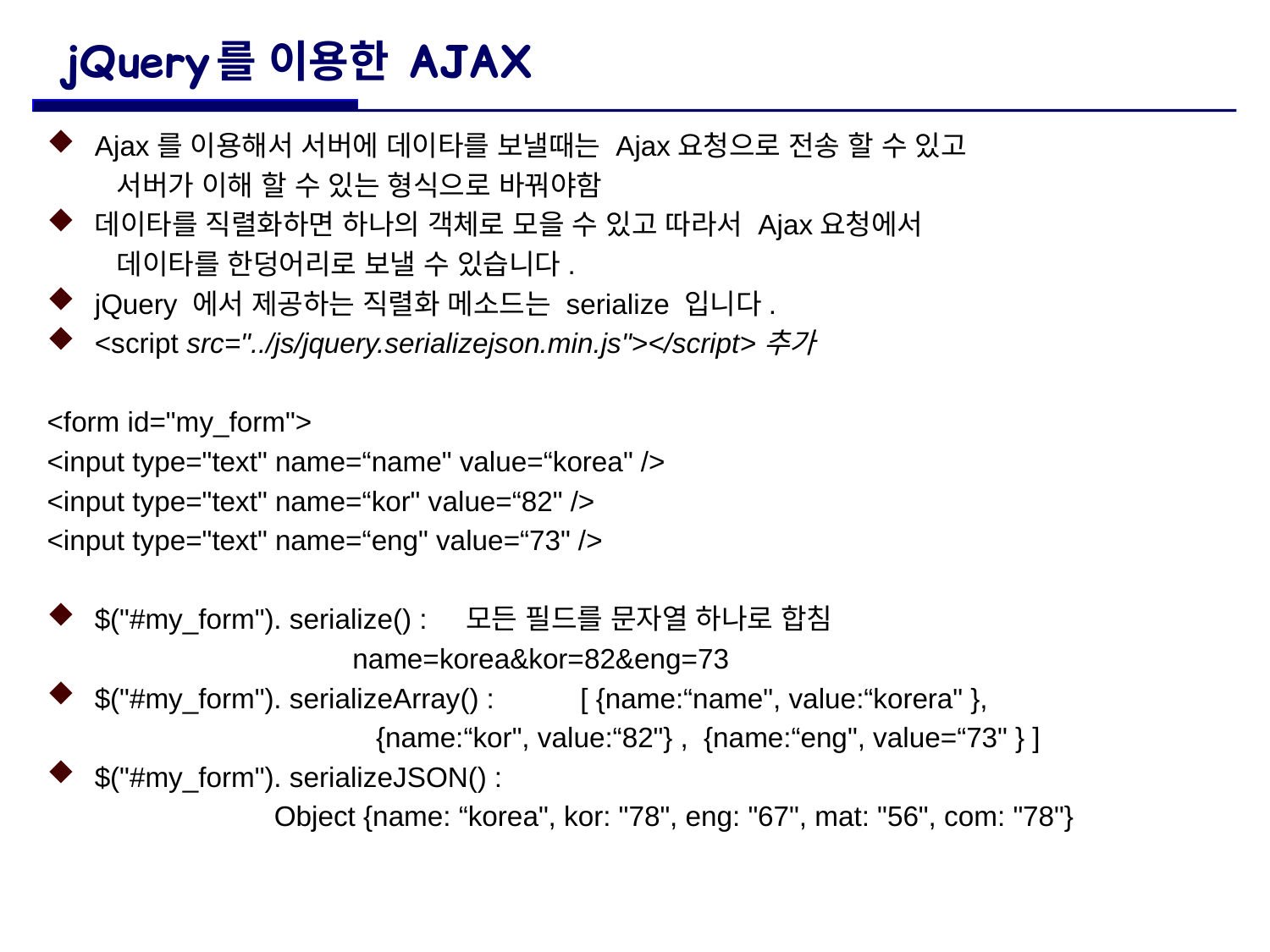

# jQuery를 이용한 AJAX
Ajax를 이용해서 서버에 데이타를 보낼때는 Ajax요청으로 전송 할 수 있고
        서버가 이해 할 수 있는 형식으로 바꿔야함
데이타를 직렬화하면 하나의 객체로 모을 수 있고 따라서 Ajax요청에서
        데이타를 한덩어리로 보낼 수 있습니다.
jQuery 에서 제공하는 직렬화 메소드는 serialize 입니다.
<script src="../js/jquery.serializejson.min.js"></script>추가

<form id="my_form">
<input type="text" name=“name" value=“korea" />
<input type="text" name=“kor" value=“82" />
<input type="text" name=“eng" value=“73" />

$("#my_form"). serialize() :    모든 필드를 문자열 하나로 합침
                                       name=korea&kor=82&eng=73
$("#my_form"). serializeArray() :           [ {name:“name", value:“korera" },
                                          {name:“kor", value:“82"} ,  {name:“eng", value=“73" } ]
$("#my_form"). serializeJSON() :
                             Object {name: “korea", kor: "78", eng: "67", mat: "56", com: "78"}